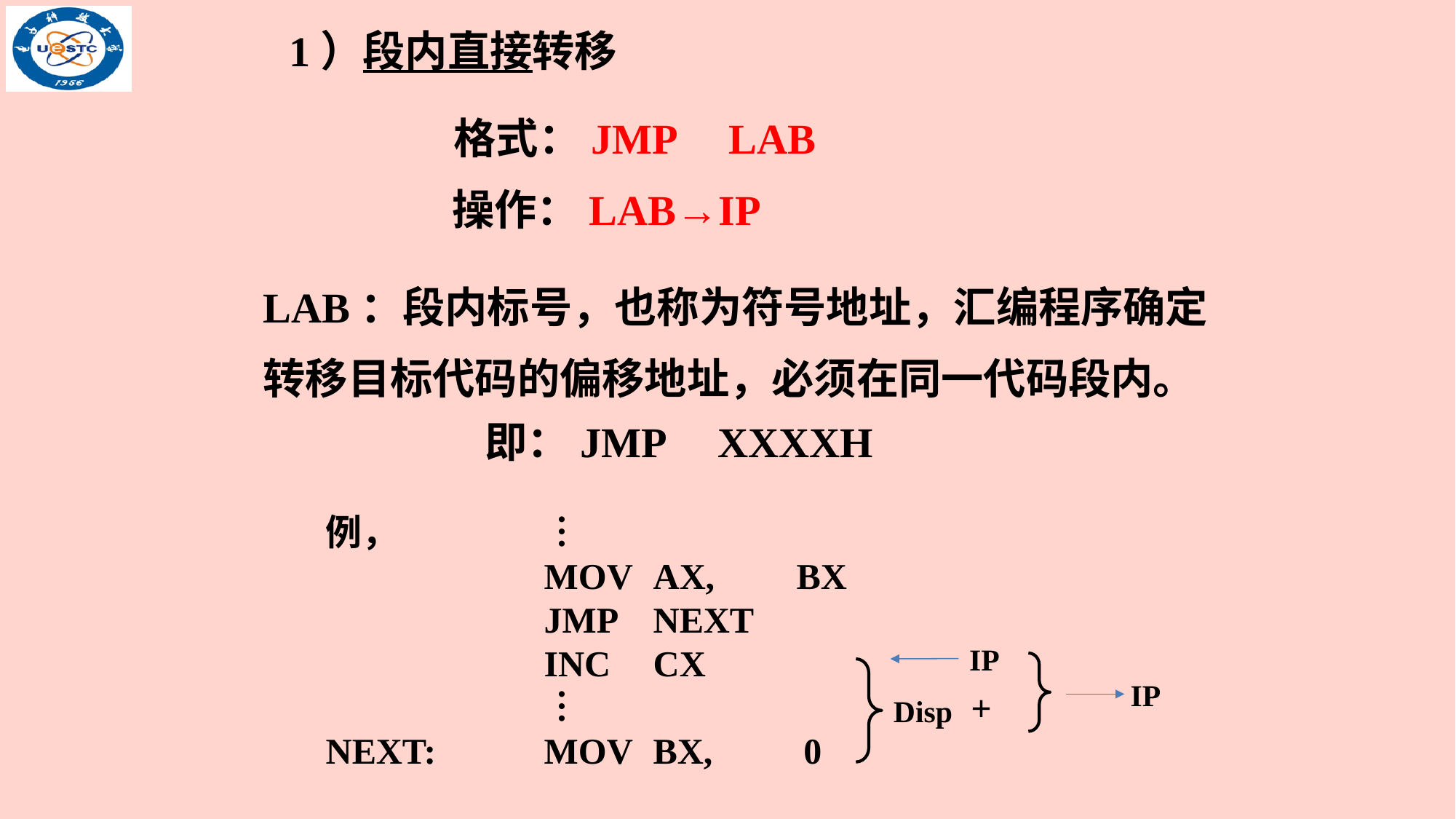

1）段内直接转移
格式：JMP     LAB
操作：LAB→IP
LAB：段内标号，也称为符号地址，汇编程序确定转移目标代码的偏移地址，必须在同一代码段内。
即：JMP     XXXXH
例，	   	︙
		MOV	AX,         BX
		JMP	NEXT
		INC	CX
                    	︙
NEXT: 	MOV	BX,          0
IP

+

Disp
IP